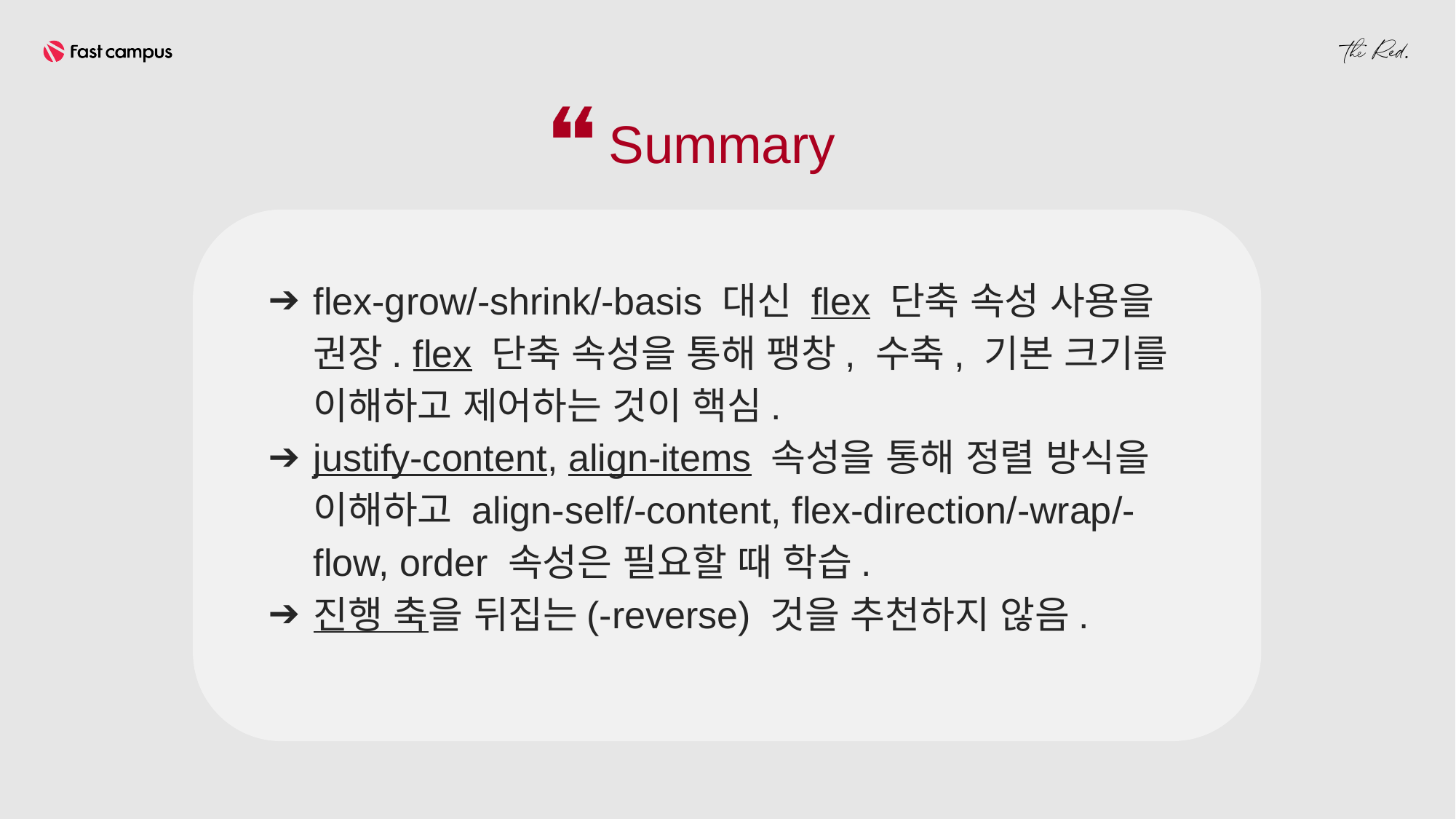

flex-grow/-shrink/-basis 대신 flex 단축 속성 사용을 권장. flex 단축 속성을 통해 팽창, 수축, 기본 크기를 이해하고 제어하는 것이 핵심.
justify-content, align-items 속성을 통해 정렬 방식을 이해하고 align-self/-content, flex-direction/-wrap/-flow, order 속성은 필요할 때 학습.
진행 축을 뒤집는(-reverse) 것을 추천하지 않음.